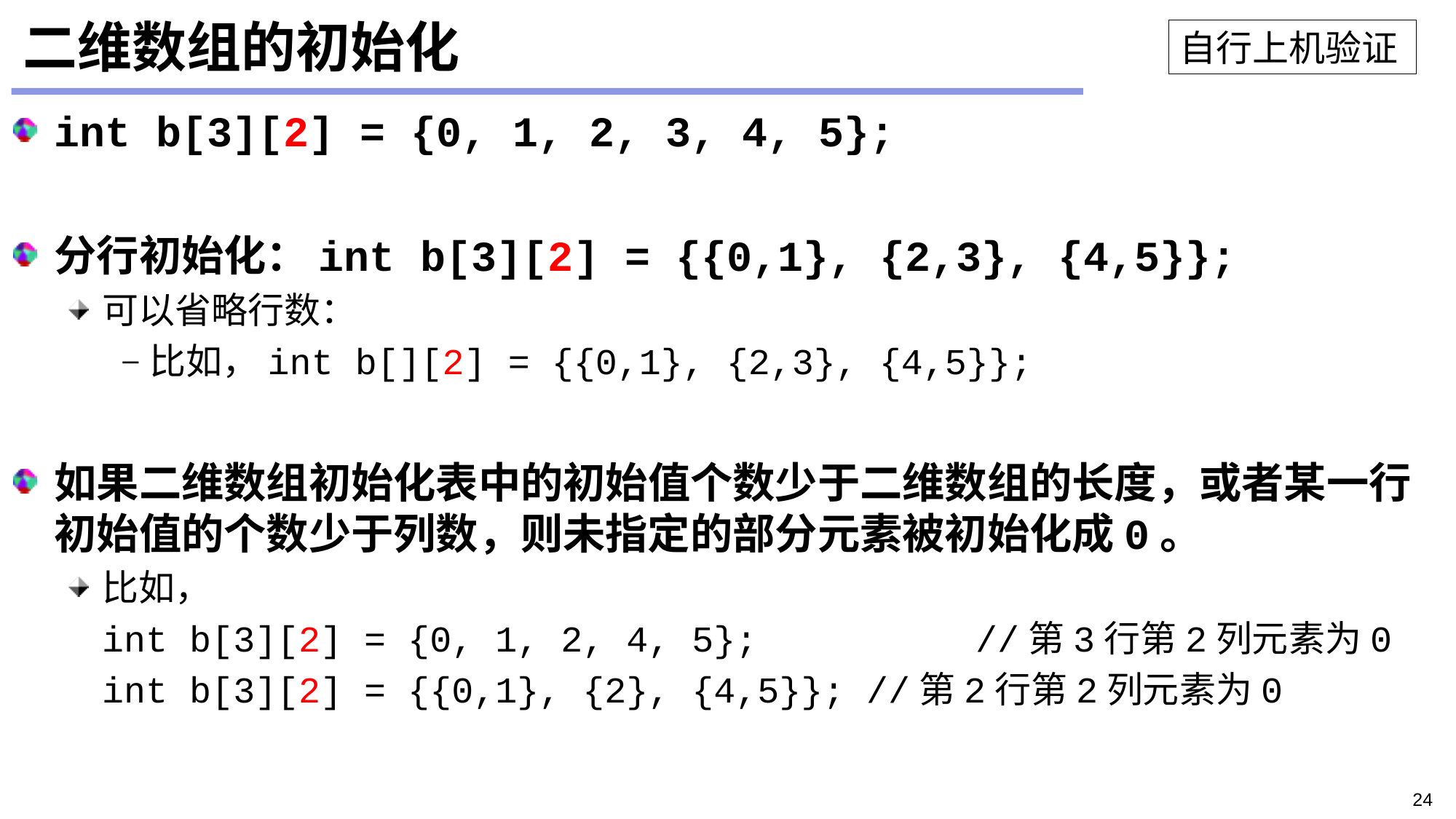

# 二维数组的初始化
自行上机验证
int b[3][2] = {0, 1, 2, 3, 4, 5};

分行初始化：int b[3][2] = {{0,1}, {2,3}, {4,5}};
可以省略行数：
比如，int b[][2] = {{0,1}, {2,3}, {4,5}};

如果二维数组初始化表中的初始值个数少于二维数组的长度，或者某一行初始值的个数少于列数，则未指定的部分元素被初始化成0。
比如，
	int b[3][2] = {0, 1, 2, 4, 5};		//第3行第2列元素为0
	int b[3][2] = {{0,1}, {2}, {4,5}};	//第2行第2列元素为0
24